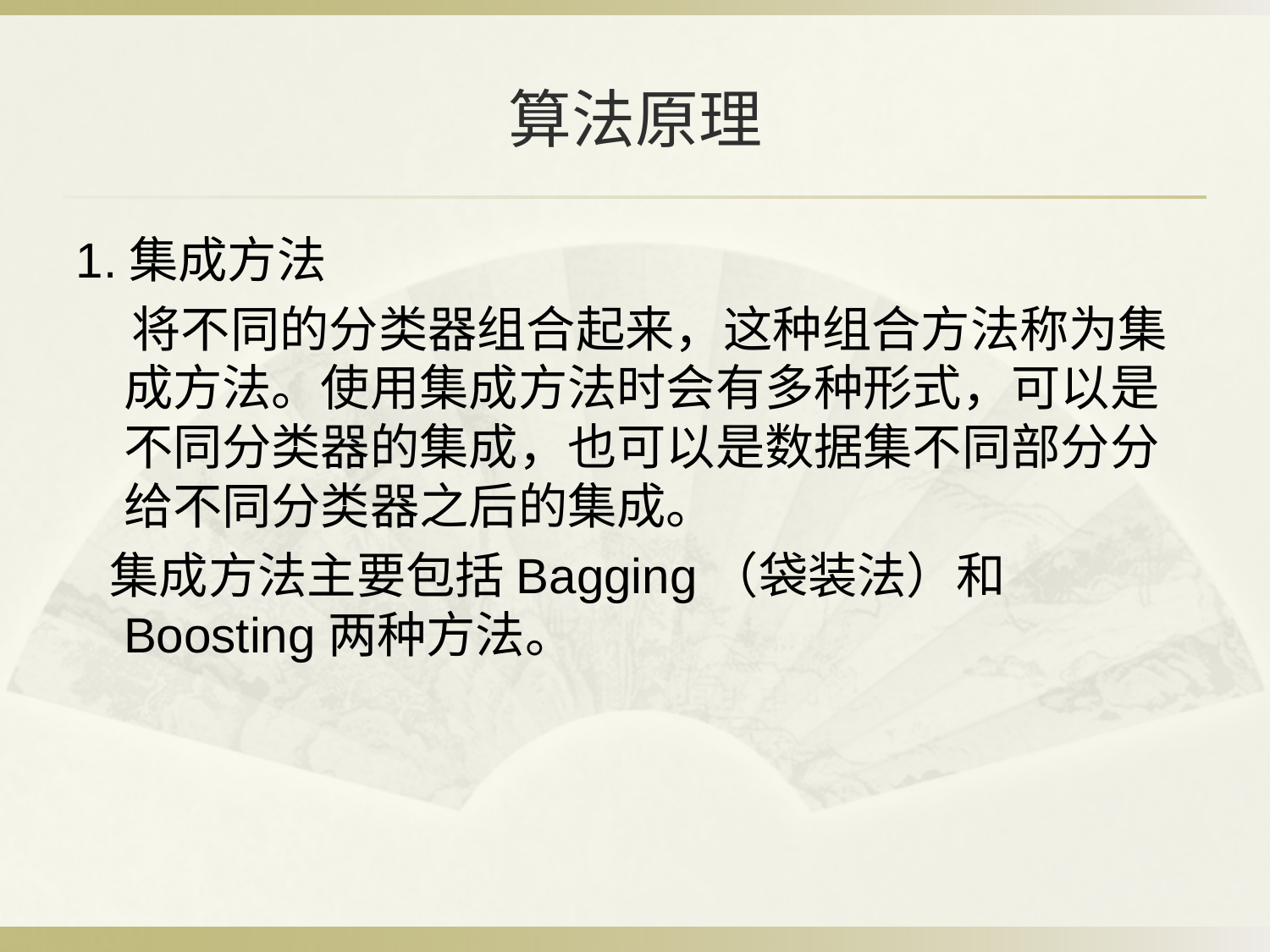

# 算法原理
1.集成方法
    将不同的分类器组合起来，这种组合方法称为集成方法。使用集成方法时会有多种形式，可以是不同分类器的集成，也可以是数据集不同部分分给不同分类器之后的集成。
  集成方法主要包括Bagging（袋装法）和Boosting两种方法。